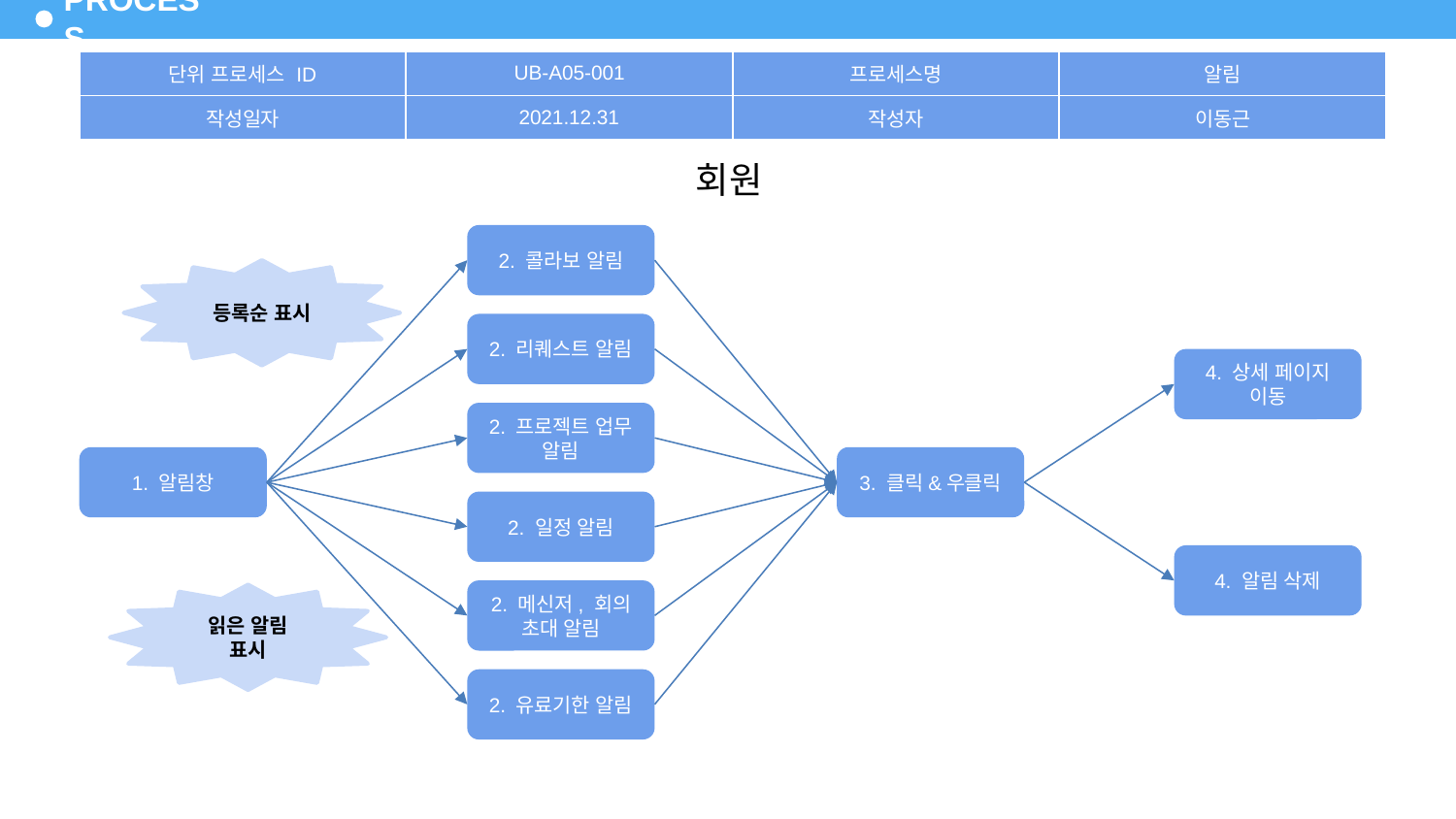

# PROCESS
| 단위 프로세스 ID | UB-A05-001 | 프로세스명 | 알림 |
| --- | --- | --- | --- |
| 작성일자 | 2021.12.31 | 작성자 | 이동근 |
회원
2. 콜라보 알림
등록순 표시
2. 리퀘스트 알림
4. 상세 페이지 이동
2. 프로젝트 업무 알림
1. 알림창
3. 클릭&우클릭
2. 일정 알림
4. 알림 삭제
2. 메신저, 회의 초대 알림
읽은 알림 표시
2. 유료기한 알림